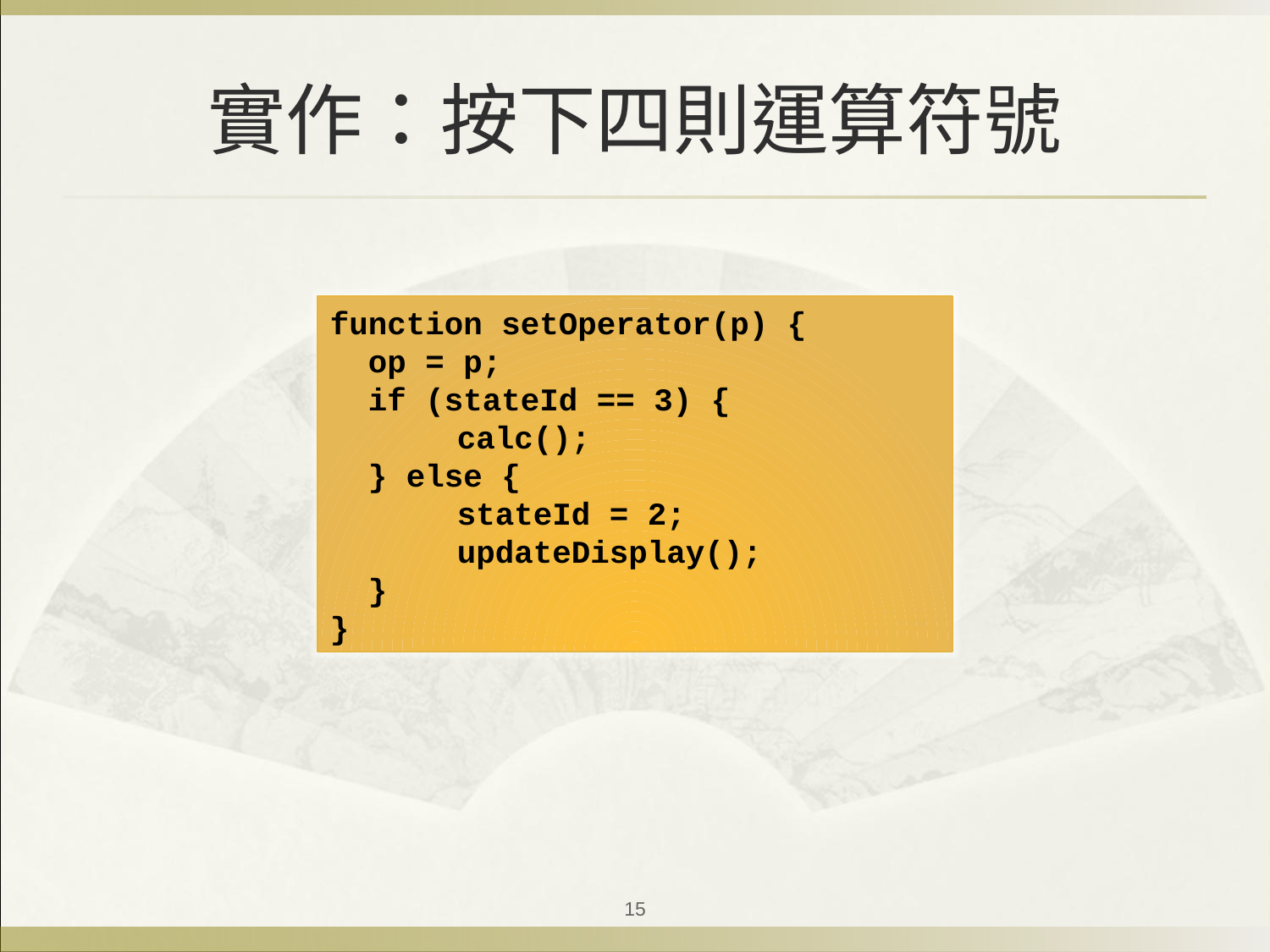

# 實作：按下四則運算符號
function setOperator(p) {
  op = p;
  if (stateId == 3) {
	calc();
  } else {
	stateId = 2;
	updateDisplay();
  }
}
15